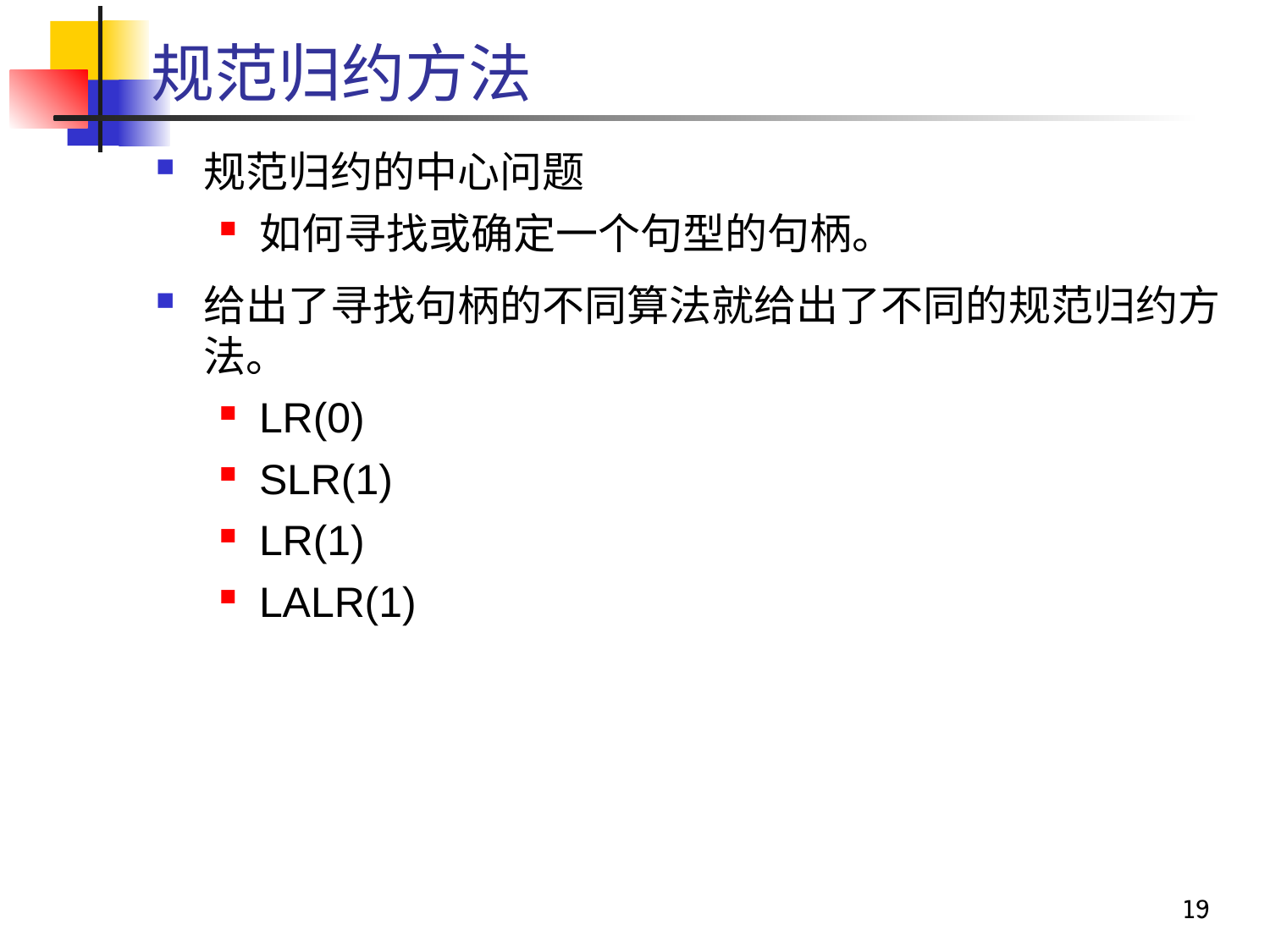

# 规范归约方法
规范归约的中心问题
如何寻找或确定一个句型的句柄。
给出了寻找句柄的不同算法就给出了不同的规范归约方法。
LR(0)
SLR(1)
LR(1)
LALR(1)
19